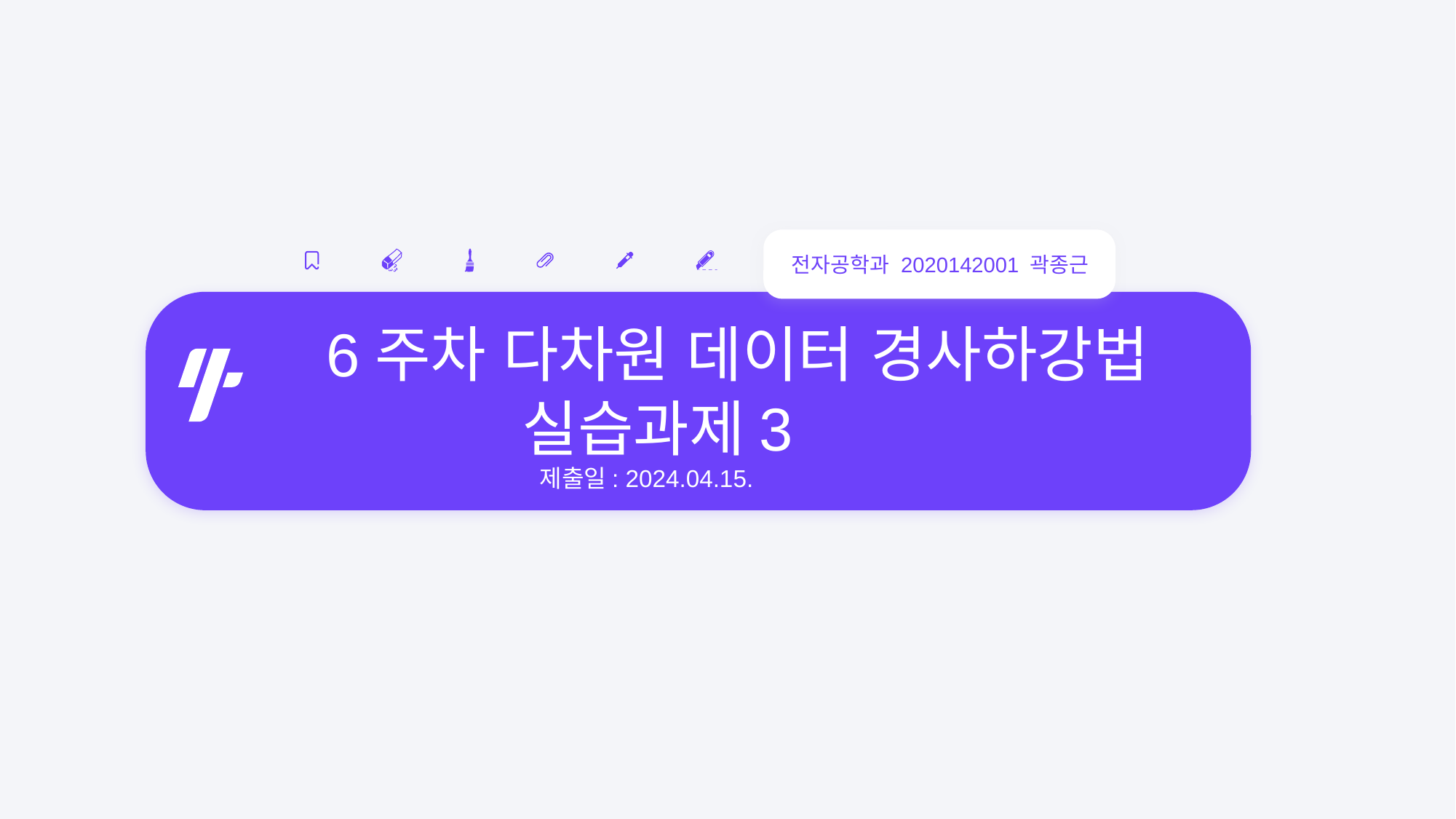

전자공학과 2020142001 곽종근

   6주차 다차원 데이터 경사하강법
              실습과제3
                                                        제출일: 2024.04.15.